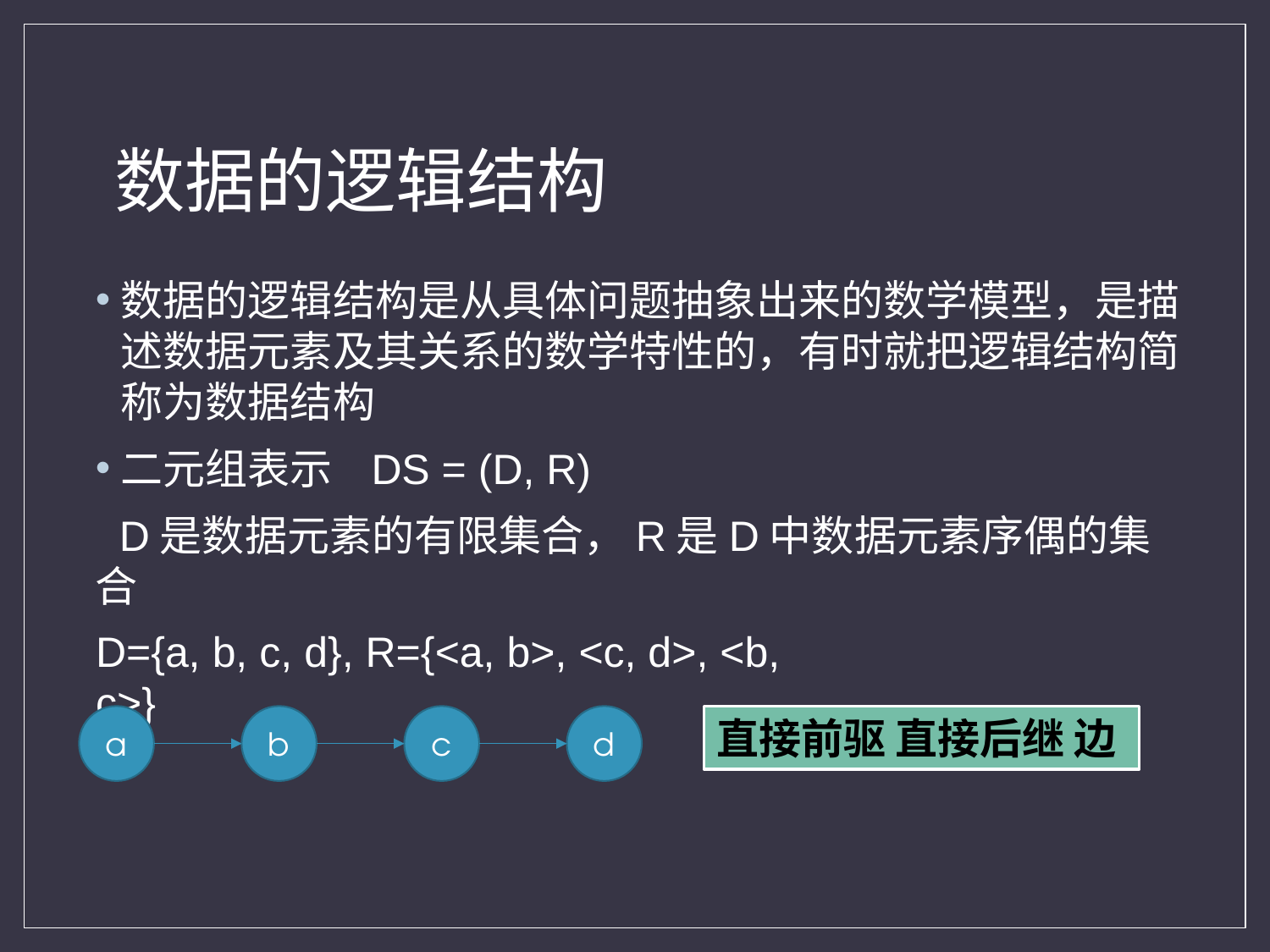

# 数据的逻辑结构
数据的逻辑结构是从具体问题抽象出来的数学模型，是描述数据元素及其关系的数学特性的，有时就把逻辑结构简称为数据结构
二元组表示   DS = (D, R)
  D是数据元素的有限集合，R是D中数据元素序偶的集合

D={a, b, c, d}, R={<a, b>, <c, d>, <b, c>}
a
b
c
d
直接前驱 直接后继 边